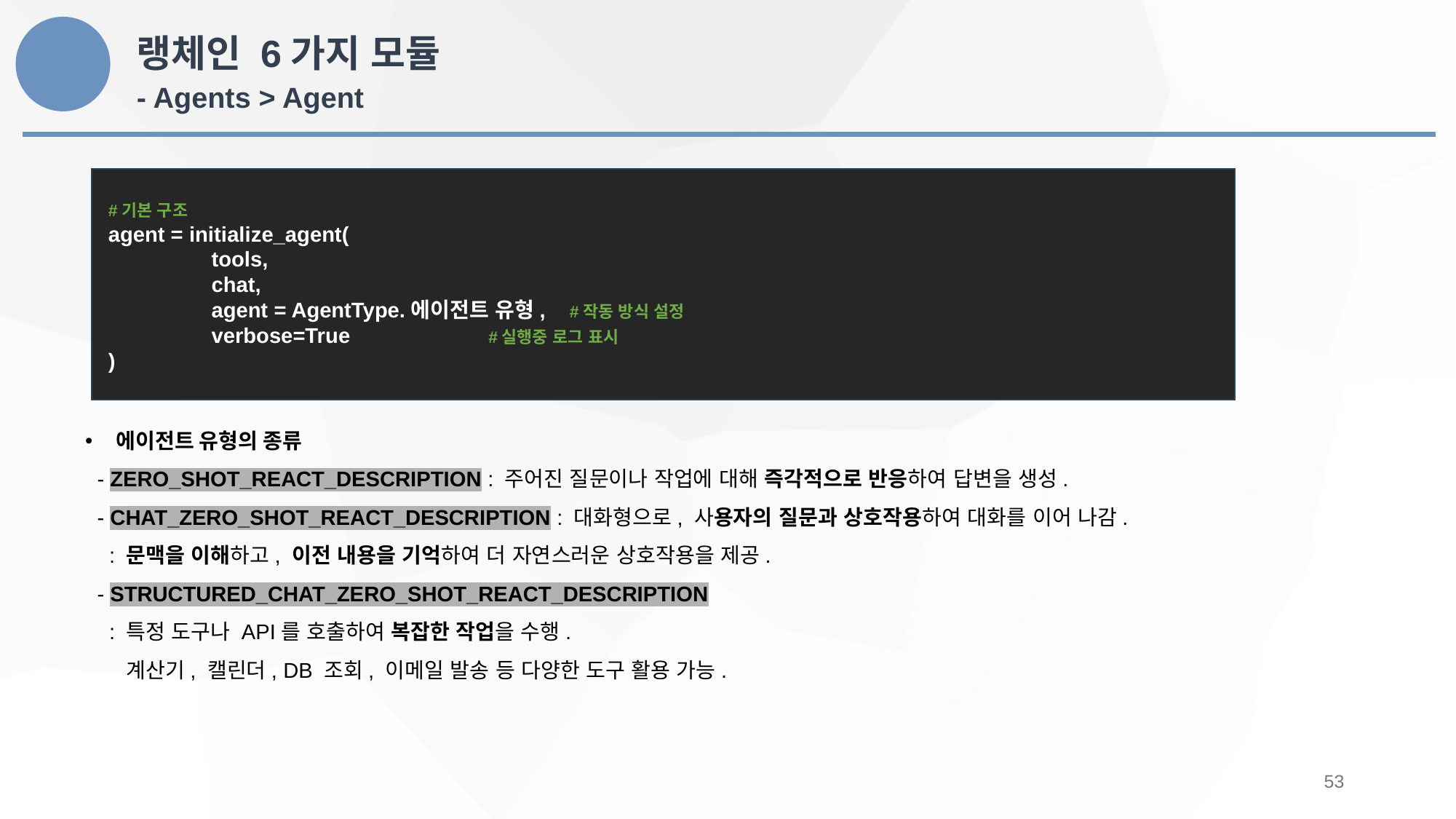

랭체인 6가지 모듈
- Agents > Agent
 #기본 구조
 agent = initialize_agent(
	tools,
	chat,
	agent = AgentType.에이전트 유형,    #작동 방식 설정
	verbose=True                       #실행중 로그 표시
 )
에이전트 유형의 종류
  - ZERO_SHOT_REACT_DESCRIPTION : 주어진 질문이나 작업에 대해 즉각적으로 반응하여 답변을 생성.
  - CHAT_ZERO_SHOT_REACT_DESCRIPTION : 대화형으로, 사용자의 질문과 상호작용하여 대화를 이어 나감.
    : 문맥을 이해하고, 이전 내용을 기억하여 더 자연스러운 상호작용을 제공.
  - STRUCTURED_CHAT_ZERO_SHOT_REACT_DESCRIPTION
    : 특정 도구나 API를 호출하여 복잡한 작업을 수행.
      계산기, 캘린더, DB 조회, 이메일 발송 등 다양한 도구 활용 가능.
53